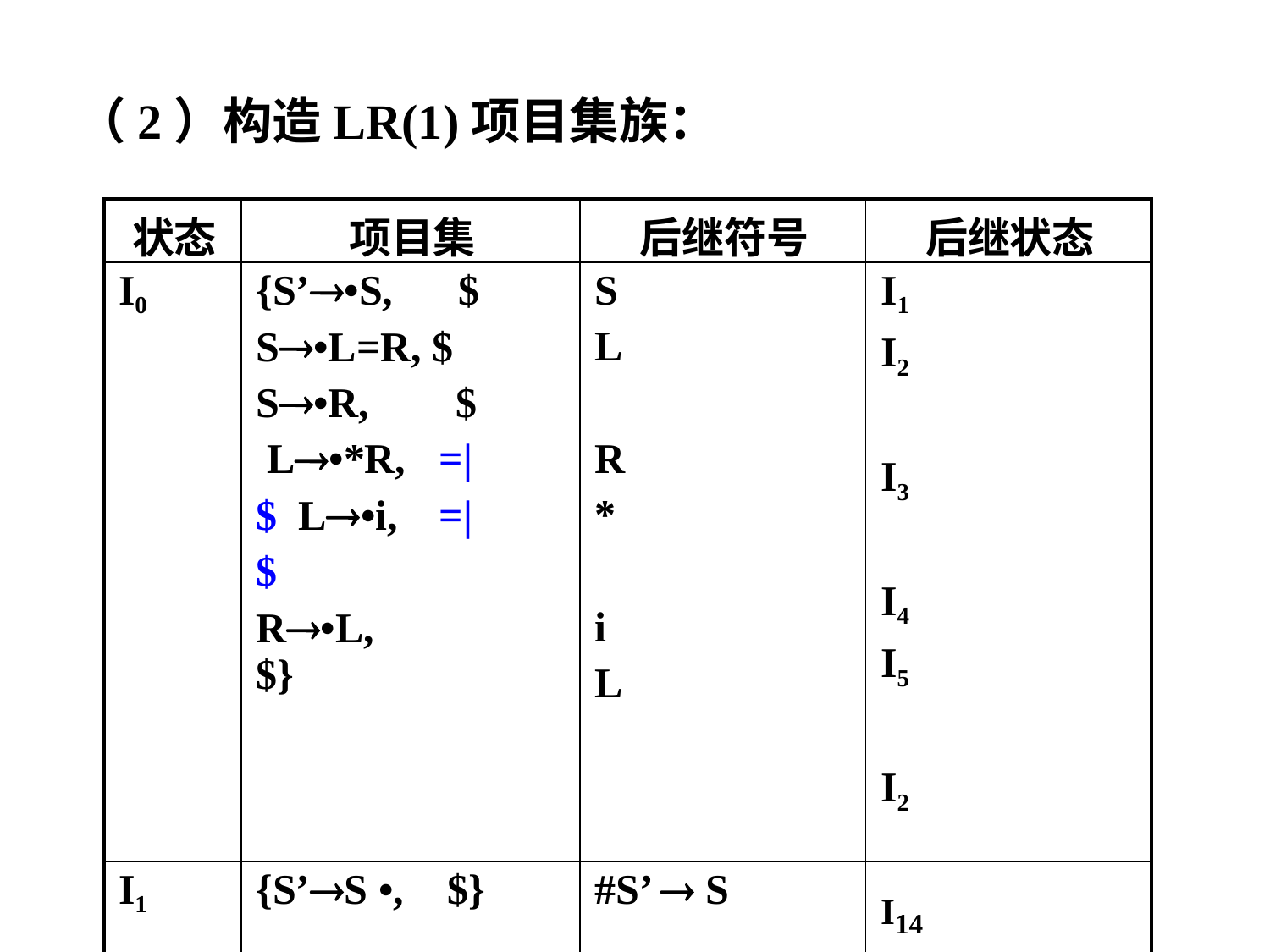

# （2）构造LR(1)项目集族：
| 状态 | 项目集 | 后继符号 | 后继状态 |
| --- | --- | --- | --- |
| I0 | {S’→•S, $ S→•L=R, $ S→•R, $ L→•\*R, =|$ L→•i, =|$ R→•L, $} | S L R \* i L | I1 I2 I3 I4 I5 I2 |
| I1 | {S’→S •, $} | #S’ → S | I14 |
| I2 | {S→L•=R, $ R→L•, $} | = #R → L | I6 I14 |